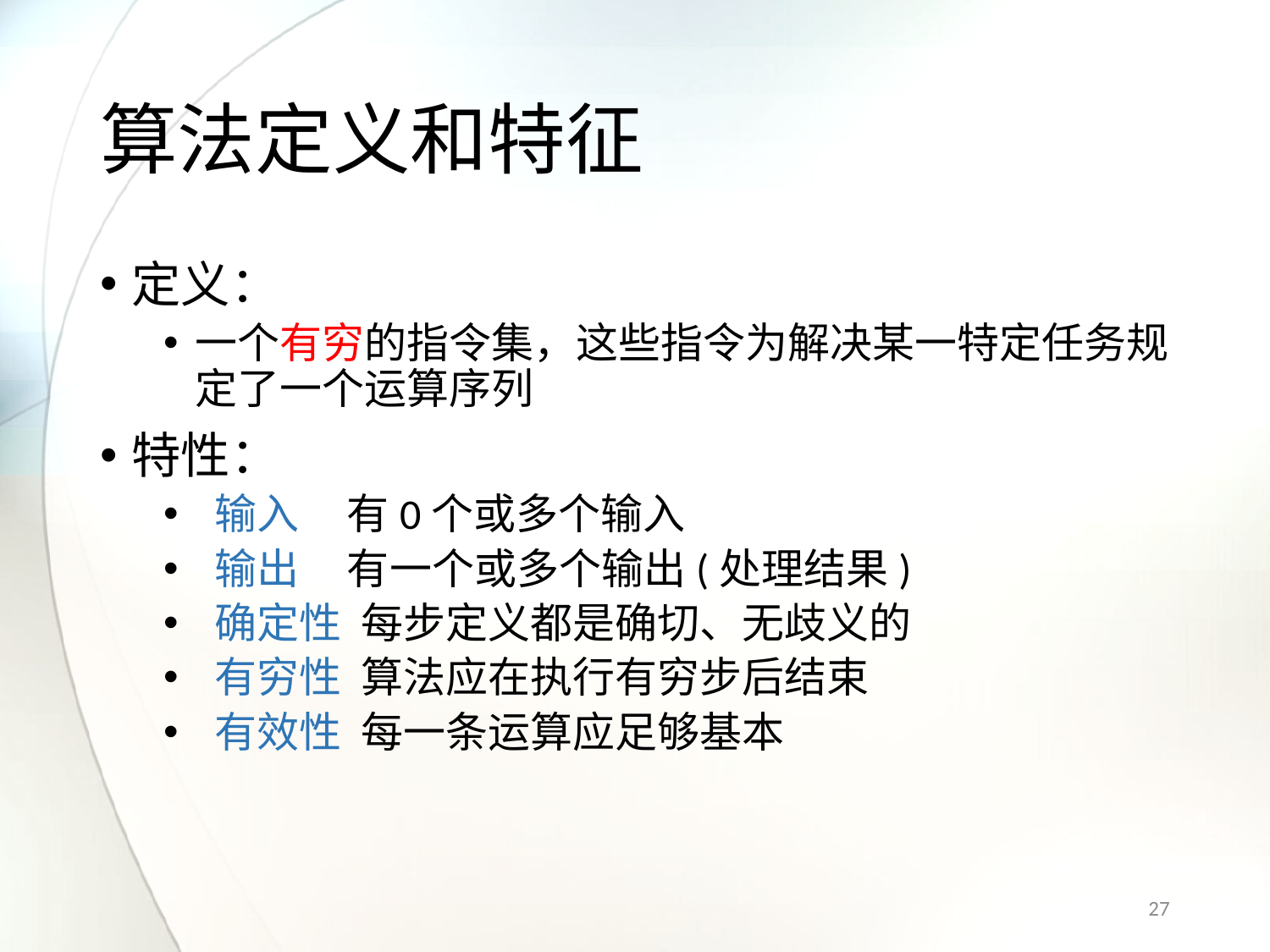

# 算法定义和特征
定义：
一个有穷的指令集，这些指令为解决某一特定任务规定了一个运算序列
特性：
 输入     有0个或多个输入
 输出     有一个或多个输出(处理结果)
 确定性  每步定义都是确切、无歧义的
 有穷性  算法应在执行有穷步后结束
 有效性  每一条运算应足够基本
27